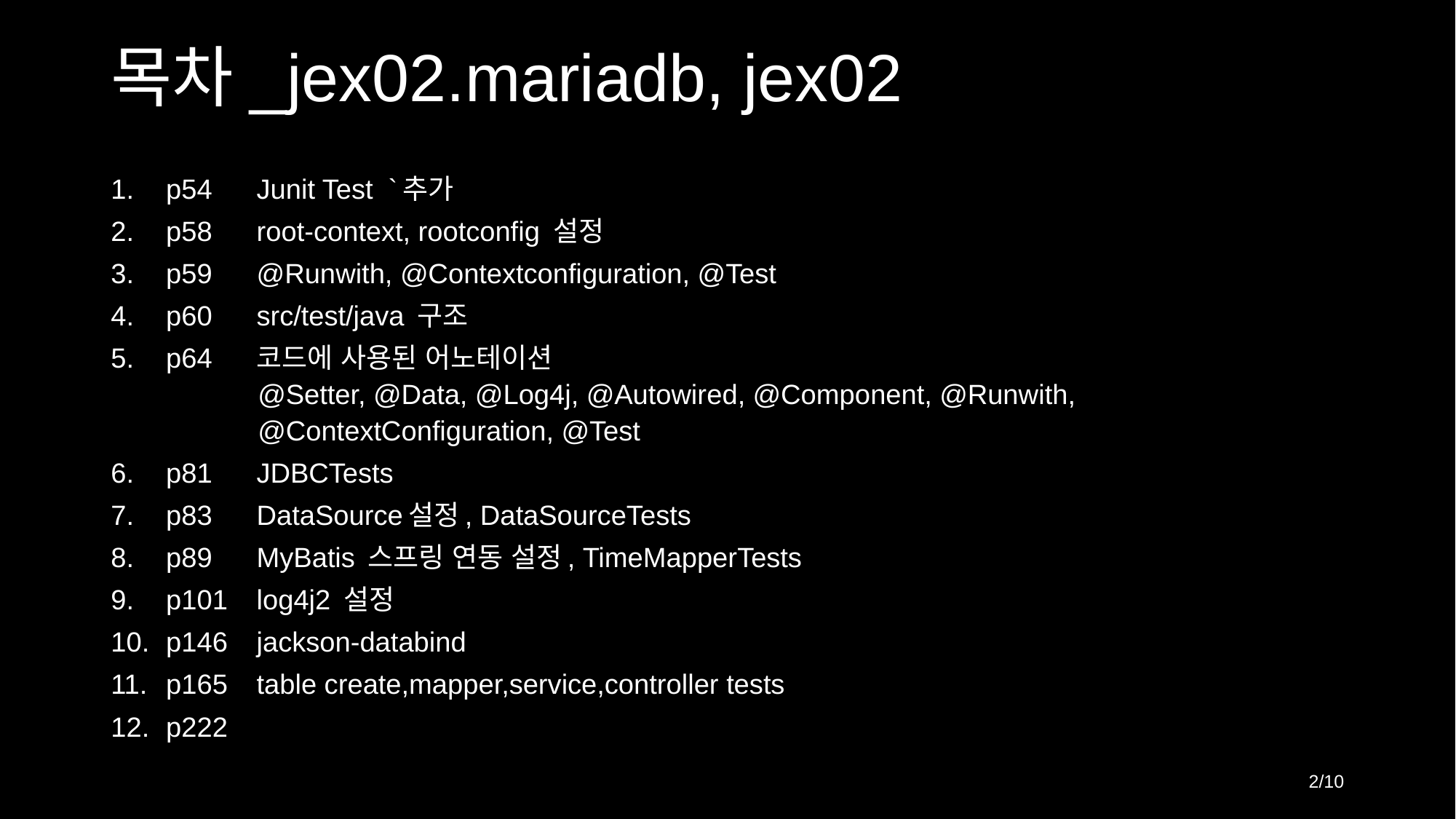

# 목차_jex02.mariadb, jex02
p54	Junit Test  `추가
p58	root-context, rootconfig 설정
p59	@Runwith, @Contextconfiguration, @Test
p60	src/test/java 구조
p64	코드에 사용된 어노테이션
	@Setter, @Data, @Log4j, @Autowired, @Component, @Runwith,
	@ContextConfiguration, @Test
p81	JDBCTests
p83	DataSource설정, DataSourceTests
p89	MyBatis 스프링 연동 설정, TimeMapperTests
p101	log4j2 설정
p146	jackson-databind
p165	table create,mapper,service,controller tests
p222

2/10